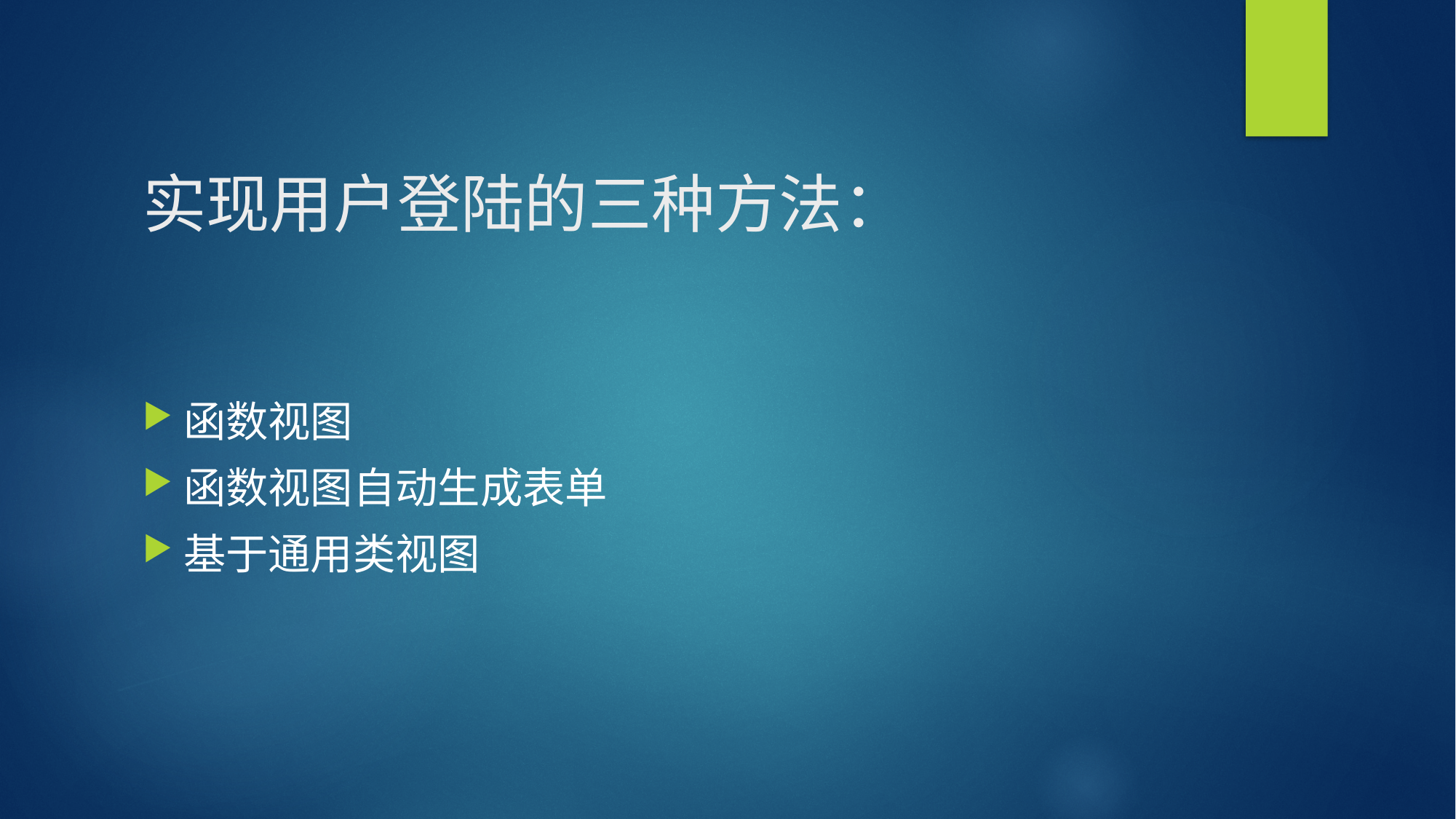

# 实现用户登陆的三种方法：
函数视图
函数视图自动生成表单
基于通用类视图